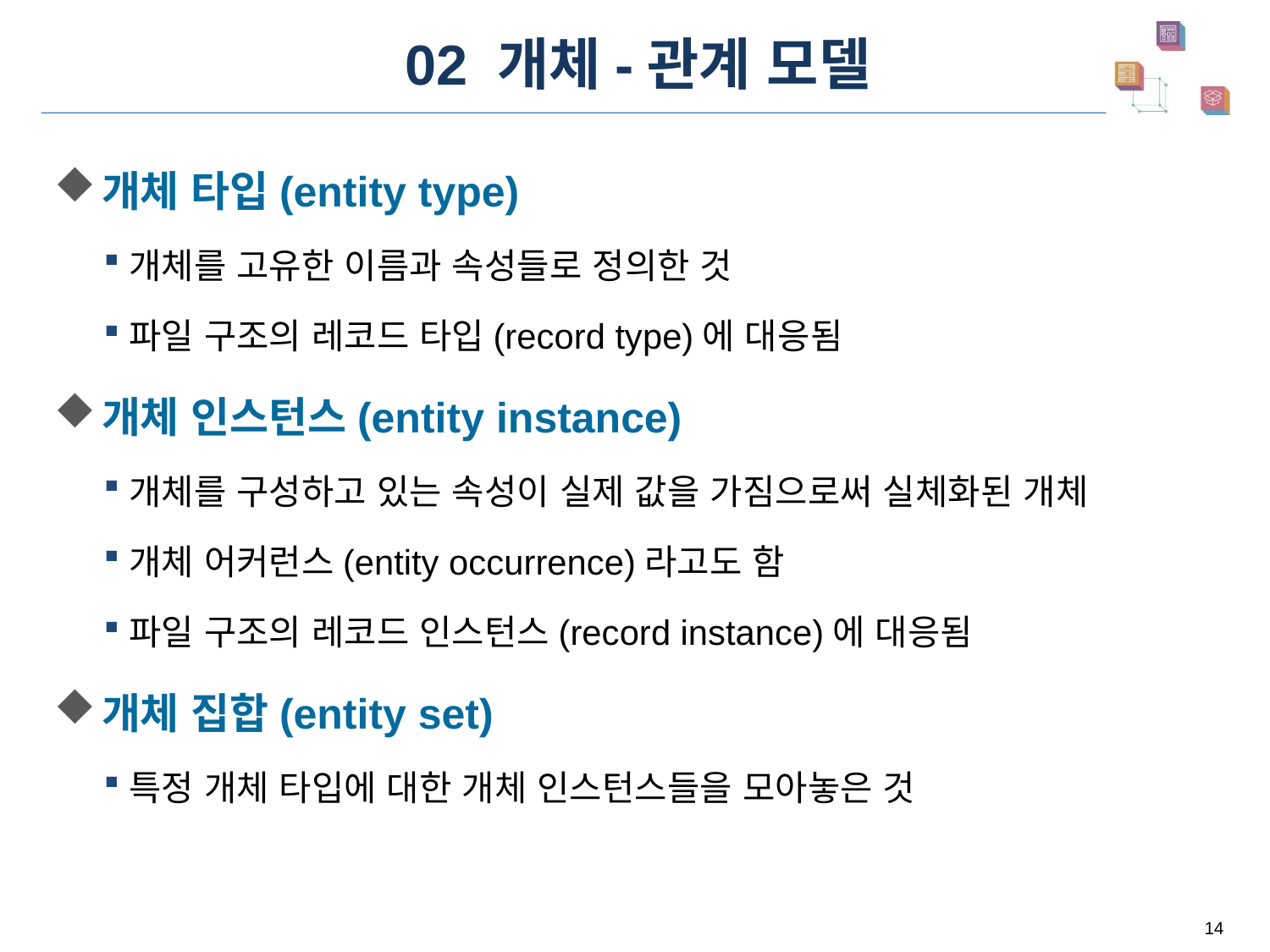

# 02 개체-관계 모델
개체 타입(entity type)
개체를 고유한 이름과 속성들로 정의한 것
파일 구조의 레코드 타입(record type)에 대응됨
개체 인스턴스(entity instance)
개체를 구성하고 있는 속성이 실제 값을 가짐으로써 실체화된 개체
개체 어커런스(entity occurrence)라고도 함
파일 구조의 레코드 인스턴스(record instance)에 대응됨
개체 집합(entity set)
특정 개체 타입에 대한 개체 인스턴스들을 모아놓은 것